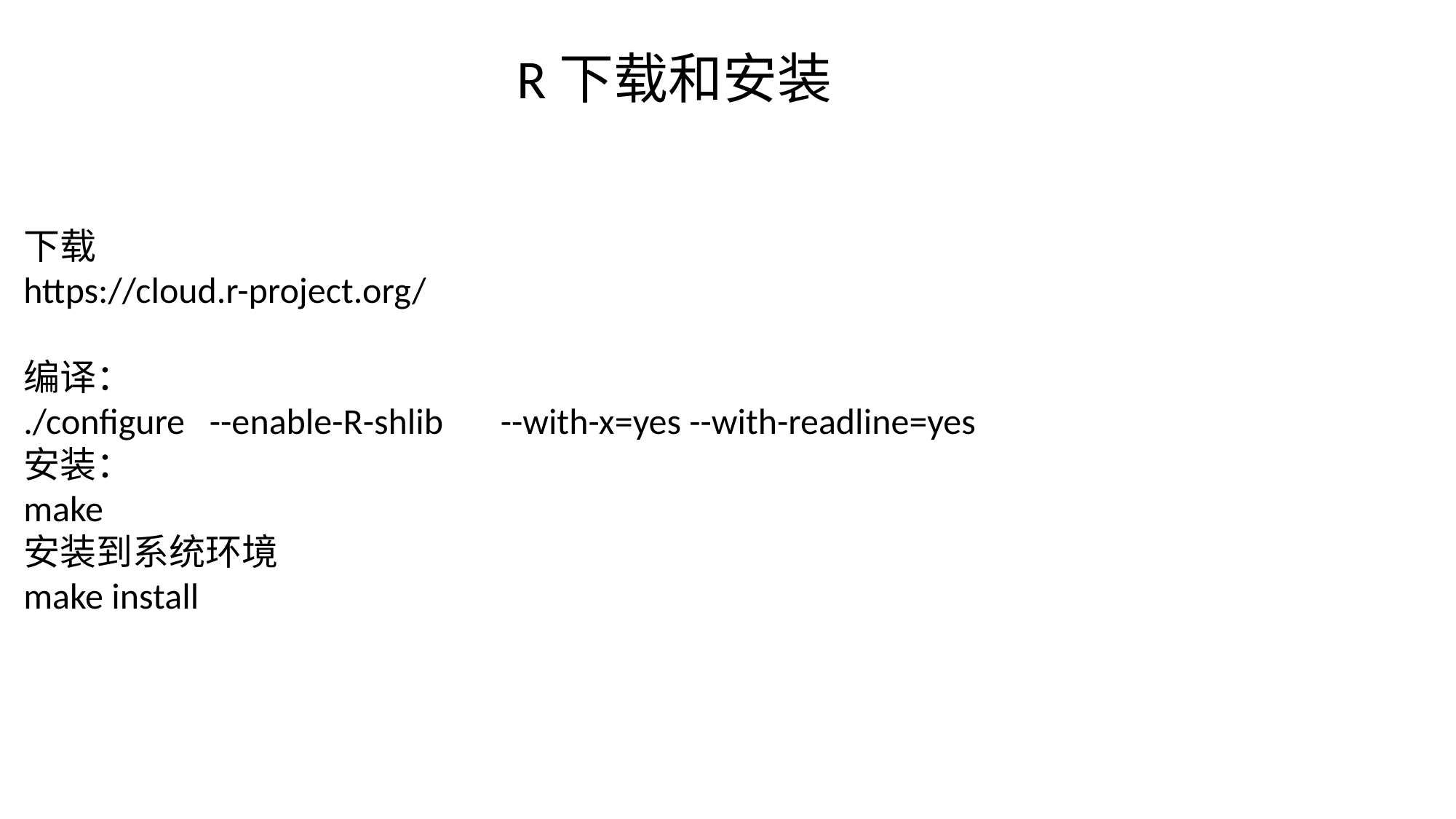

R下载和安装
下载
https://cloud.r-project.org/

编译：
./configure   --enable-R-shlib       --with-x=yes --with-readline=yes
安装：
make
安装到系统环境
make install